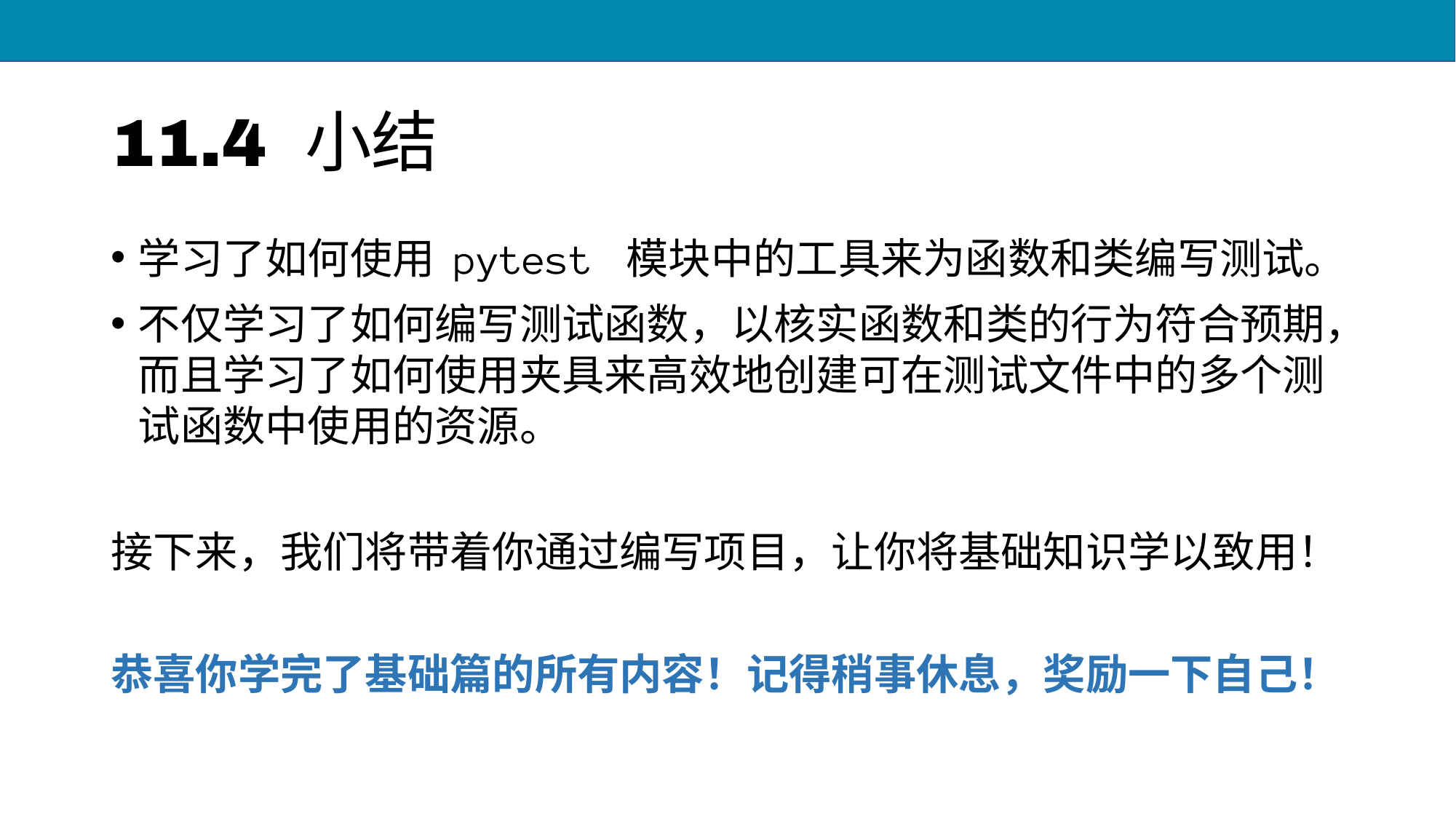

# 11.4 小结
学习了如何使用 pytest 模块中的工具来为函数和类编写测试。
不仅学习了如何编写测试函数，以核实函数和类的行为符合预期，而且学习了如何使用夹具来高效地创建可在测试文件中的多个测试函数中使用的资源。

接下来，我们将带着你通过编写项目，让你将基础知识学以致用！

恭喜你学完了基础篇的所有内容！记得稍事休息，奖励一下自己！